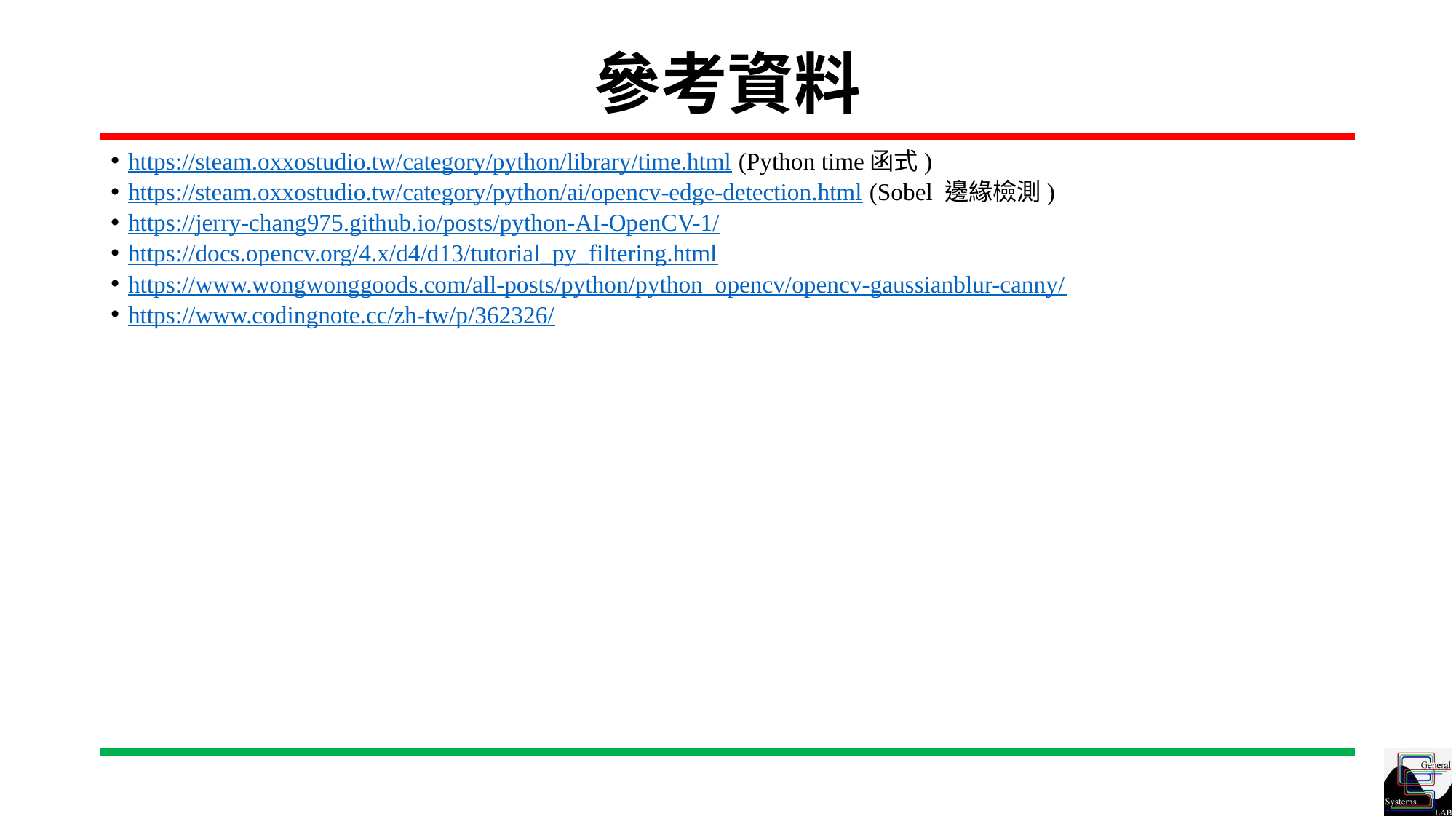

# 參考資料
https://steam.oxxostudio.tw/category/python/library/time.html (Python time函式)
https://steam.oxxostudio.tw/category/python/ai/opencv-edge-detection.html (Sobel 邊緣檢測)
https://jerry-chang975.github.io/posts/python-AI-OpenCV-1/
https://docs.opencv.org/4.x/d4/d13/tutorial_py_filtering.html
https://www.wongwonggoods.com/all-posts/python/python_opencv/opencv-gaussianblur-canny/
https://www.codingnote.cc/zh-tw/p/362326/